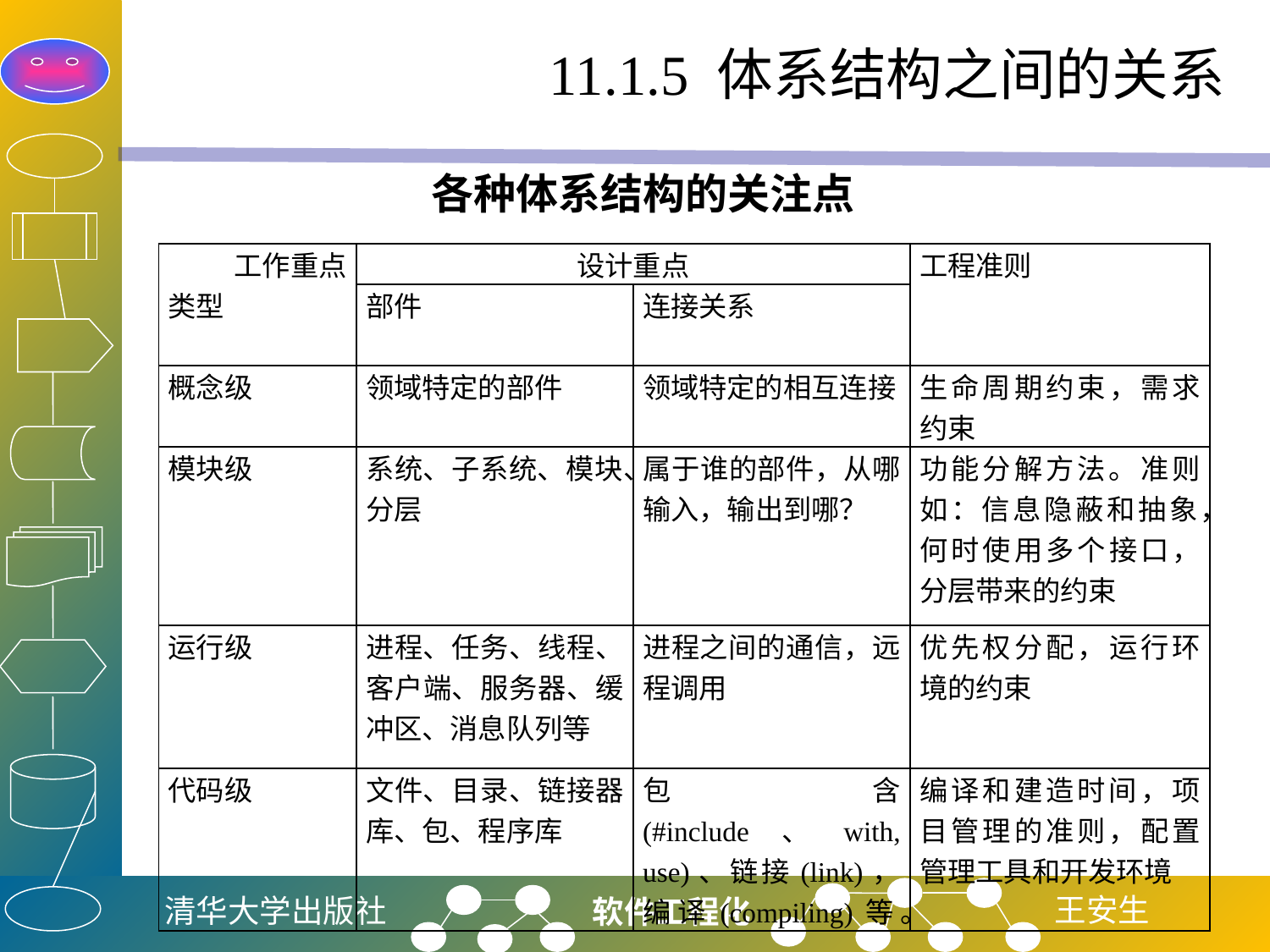

# 11.1.5 体系结构之间的关系
各种体系结构的关注点
| 工作重点 类型 | 设计重点 |  | 工程准则 |
| --- | --- | --- | --- |
|  | 部件 | 连接关系 |  |
| 概念级 | 领域特定的部件 | 领域特定的相互连接 | 生命周期约束，需求约束 |
| 模块级 | 系统、子系统、模块、分层 | 属于谁的部件，从哪输入，输出到哪？ | 功能分解方法。准则如：信息隐蔽和抽象，何时使用多个接口，分层带来的约束 |
| 运行级 | 进程、任务、线程、客户端、服务器、缓冲区、消息队列等 | 进程之间的通信，远程调用 | 优先权分配，运行环境的约束 |
| 代码级 | 文件、目录、链接器库、包、程序库 | 包含 (#include、with, use)、链接(link)，编译(compiling)等。 | 编译和建造时间，项目管理的准则，配置管理工具和开发环境 |